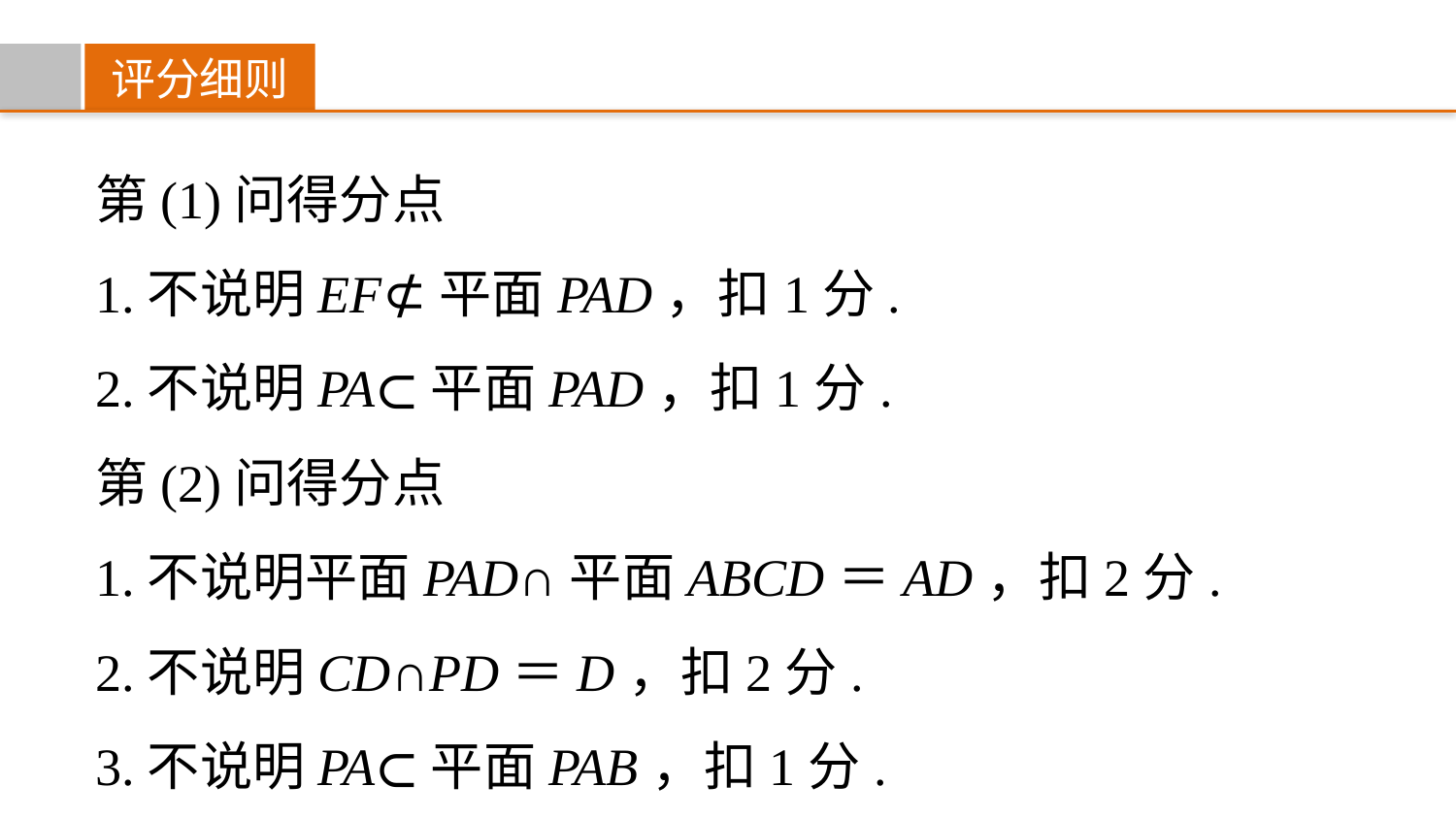

评分细则
第(1)问得分点
1.不说明EF⊄平面PAD，扣1分.
2.不说明PA⊂平面PAD，扣1分.
第(2)问得分点
1.不说明平面PAD∩平面ABCD＝AD，扣2分.
2.不说明CD∩PD＝D，扣2分.
3.不说明PA⊂平面PAB，扣1分.